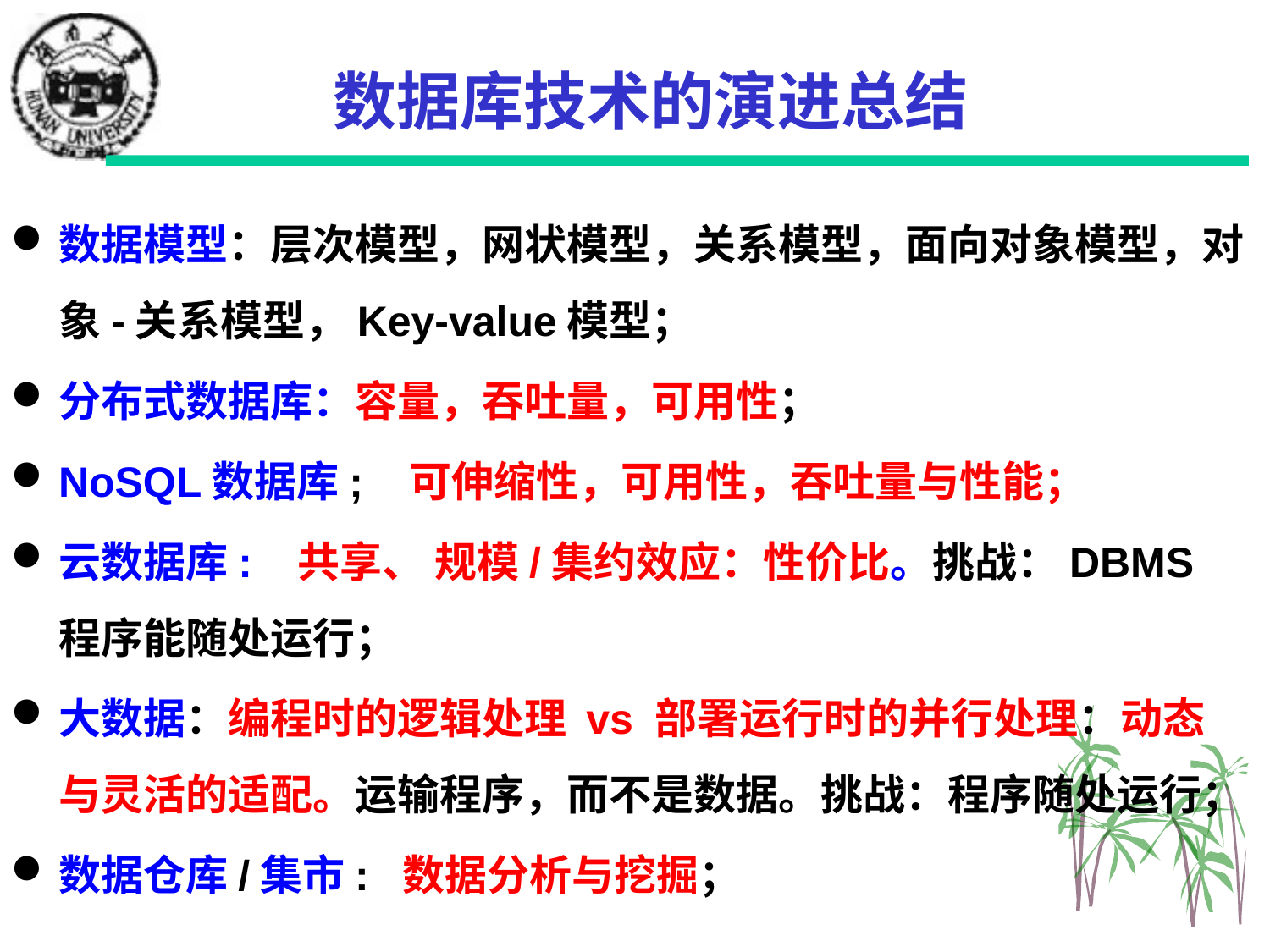

# 数据库技术的演进总结
数据模型：层次模型，网状模型，关系模型，面向对象模型，对象-关系模型，Key-value模型；
分布式数据库：容量，吞吐量，可用性；
NoSQL数据库;   可伸缩性，可用性，吞吐量与性能；
云数据库:   共享、 规模/集约效应：性价比。挑战：DBMS程序能随处运行；
大数据：编程时的逻辑处理 vs 部署运行时的并行处理：动态与灵活的适配。运输程序，而不是数据。挑战：程序随处运行；
数据仓库/集市:  数据分析与挖掘；